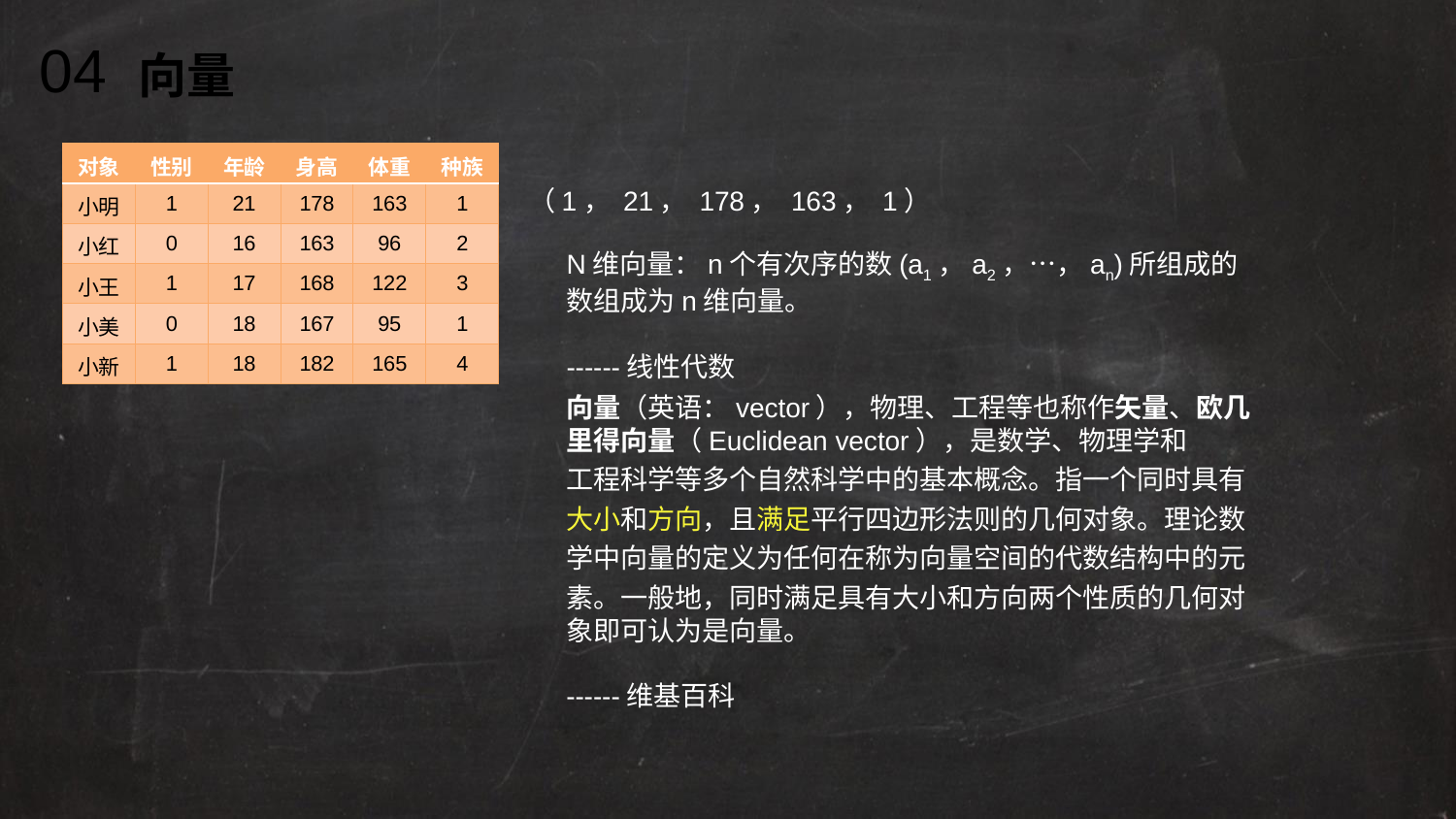

04
向量
| 对象 | 性别 | 年龄 | 身高 | 体重 | 种族 |
| --- | --- | --- | --- | --- | --- |
| 小明 | 1 | 21 | 178 | 163 | 1 |
| 小红 | 0 | 16 | 163 | 96 | 2 |
| 小王 | 1 | 17 | 168 | 122 | 3 |
| 小美 | 0 | 18 | 167 | 95 | 1 |
| 小新 | 1 | 18 | 182 | 165 | 4 |
（1， 21， 178， 163， 1）
N维向量：n个有次序的数(a1，a2，…，an)所组成的数组成为n维向量。
				            ------线性代数
向量（英语：vector），物理、工程等也称作矢量、欧几里得向量（Euclidean vector），是数学、物理学和工程科学等多个自然科学中的基本概念。指一个同时具有大小和方向，且满足平行四边形法则的几何对象。理论数学中向量的定义为任何在称为向量空间的代数结构中的元素。一般地，同时满足具有大小和方向两个性质的几何对象即可认为是向量。
				         ------维基百科